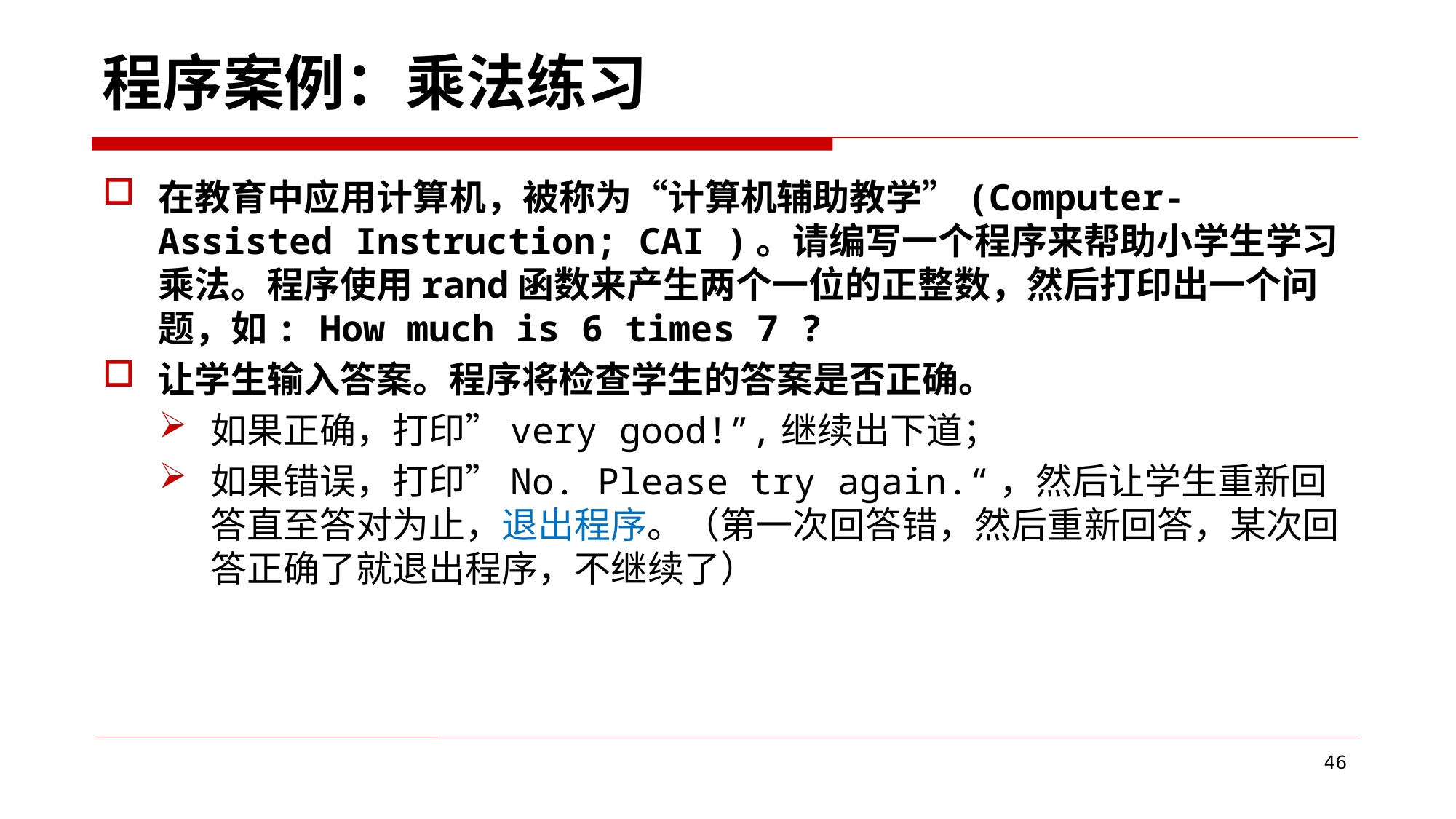

程序案例：乘法练习
在教育中应用计算机，被称为“计算机辅助教学”(Computer-Assisted Instruction; CAI )。请编写一个程序来帮助小学生学习乘法。程序使用rand函数来产生两个一位的正整数，然后打印出一个问题，如: How much is 6 times 7 ?
让学生输入答案。程序将检查学生的答案是否正确。
如果正确，打印”very good!”,继续出下道；
如果错误，打印”No. Please try again.“，然后让学生重新回答直至答对为止，退出程序。（第一次回答错，然后重新回答，某次回答正确了就退出程序，不继续了）
46